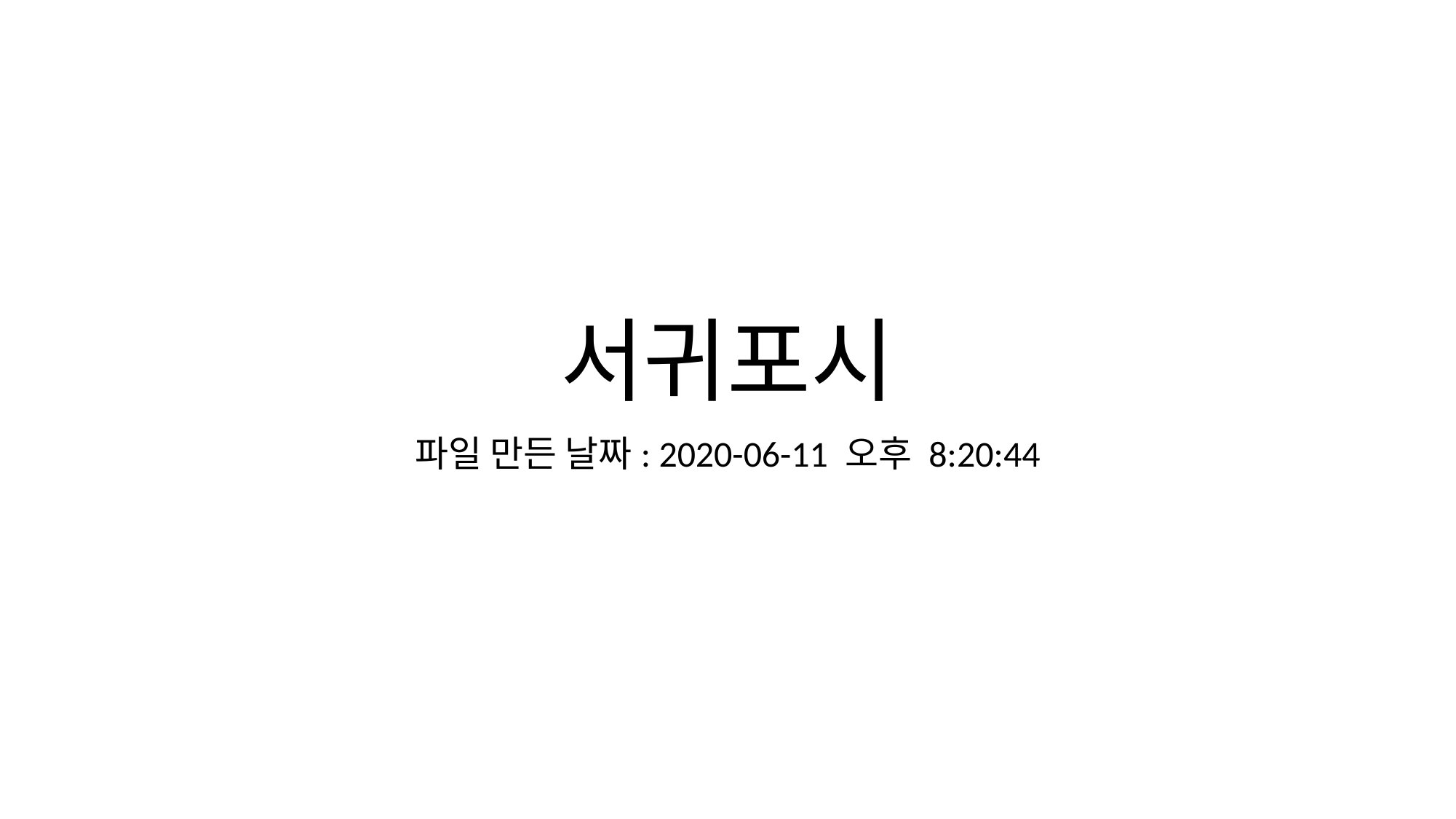

# 서귀포시
파일 만든 날짜: 2020-06-11 오후 8:20:44